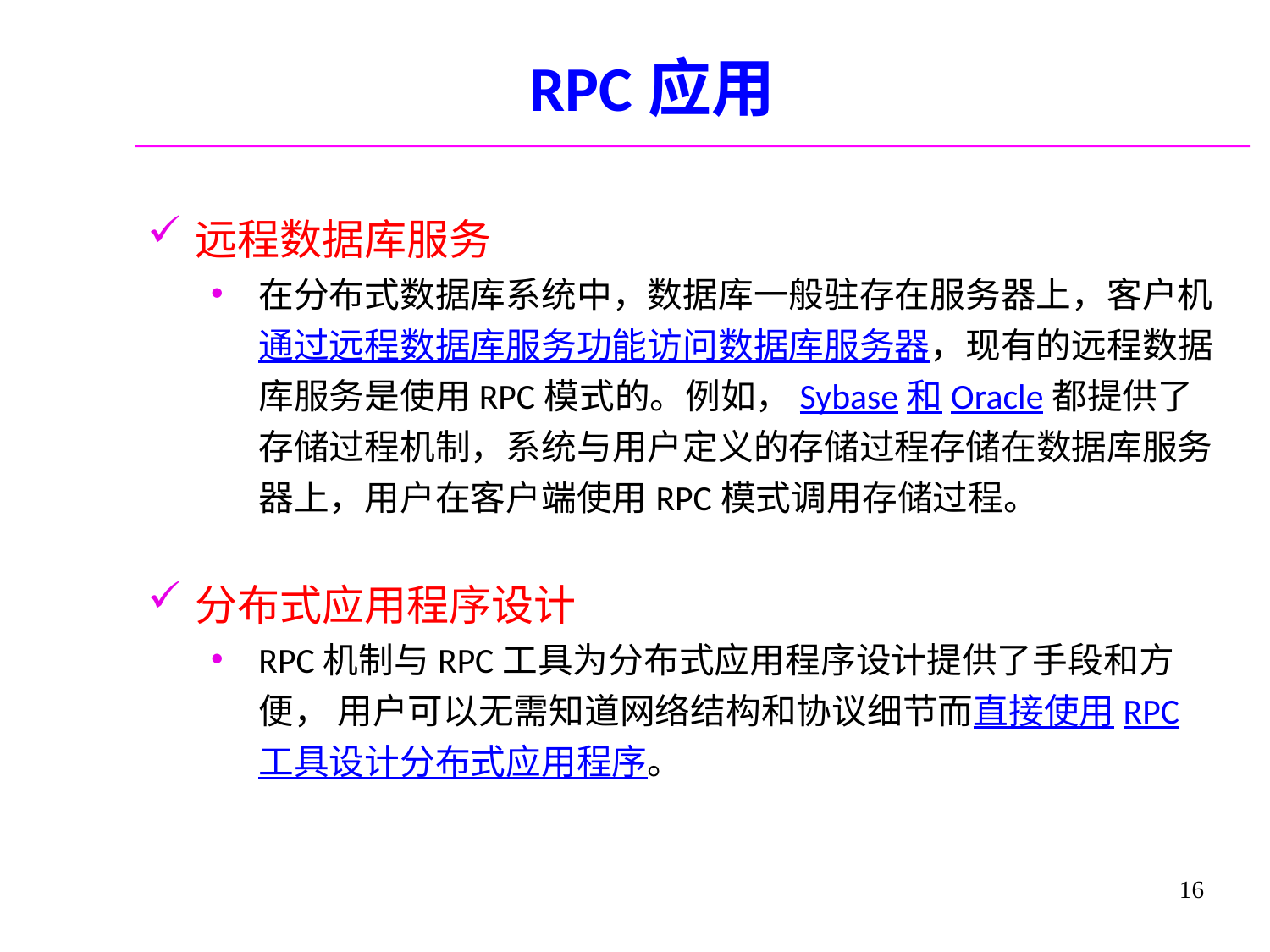

# RPC应用
远程数据库服务
在分布式数据库系统中，数据库一般驻存在服务器上，客户机通过远程数据库服务功能访问数据库服务器，现有的远程数据库服务是使用RPC模式的。例如，Sybase和Oracle都提供了存储过程机制，系统与用户定义的存储过程存储在数据库服务器上，用户在客户端使用RPC模式调用存储过程。

分布式应用程序设计
RPC机制与RPC工具为分布式应用程序设计提供了手段和方便， 用户可以无需知道网络结构和协议细节而直接使用RPC工具设计分布式应用程序。
16